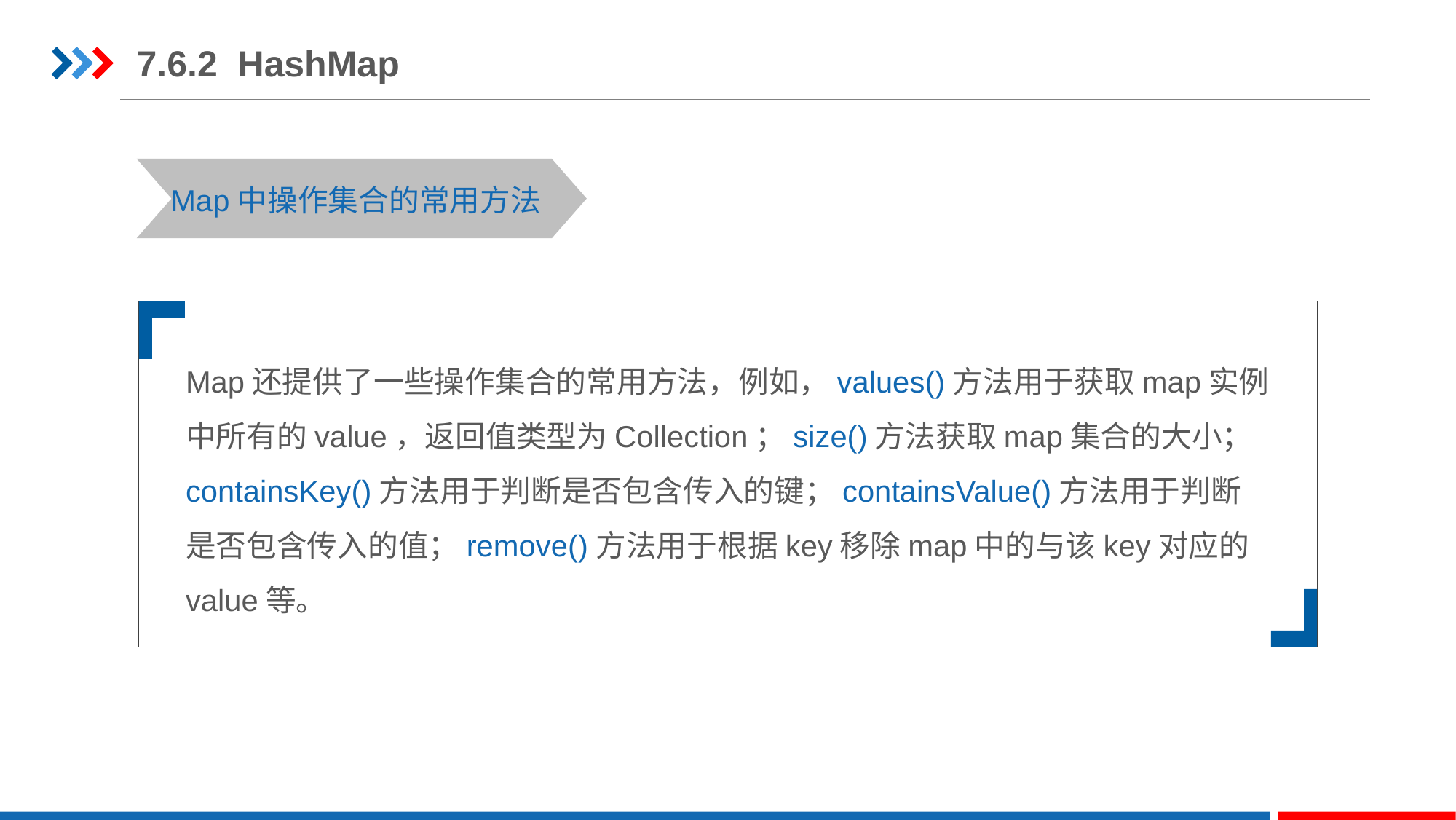

7.6.2  HashMap

Map中操作集合的常用方法

Map还提供了一些操作集合的常用方法，例如，values()方法用于获取map实例中所有的value，返回值类型为Collection；size()方法获取map集合的大小；containsKey()方法用于判断是否包含传入的键；containsValue()方法用于判断是否包含传入的值；remove()方法用于根据key移除map中的与该key对应的value等。